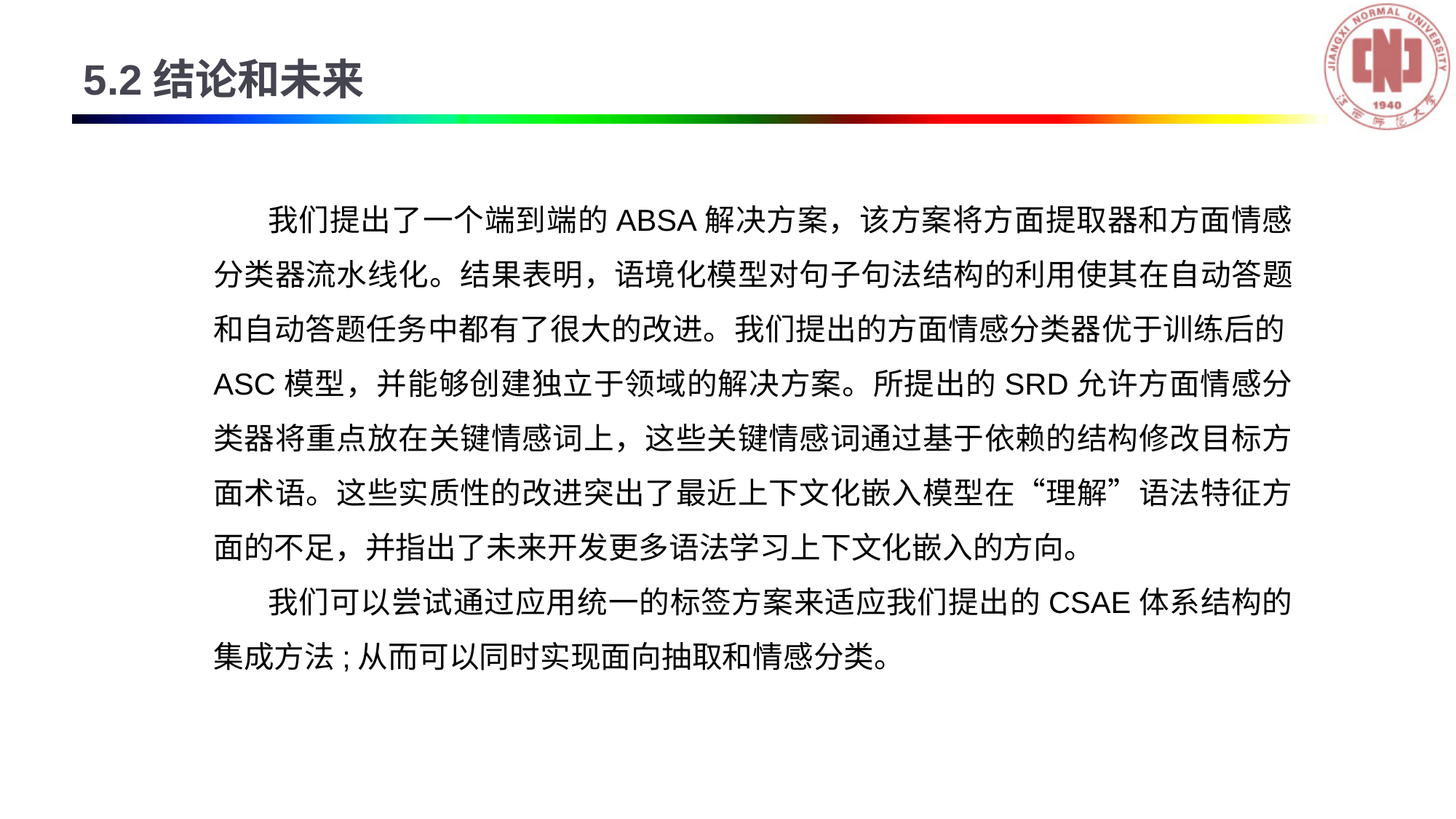

5.2结论和未来
我们提出了一个端到端的ABSA解决方案，该方案将方面提取器和方面情感分类器流水线化。结果表明，语境化模型对句子句法结构的利用使其在自动答题和自动答题任务中都有了很大的改进。我们提出的方面情感分类器优于训练后的ASC模型，并能够创建独立于领域的解决方案。所提出的SRD允许方面情感分类器将重点放在关键情感词上，这些关键情感词通过基于依赖的结构修改目标方面术语。这些实质性的改进突出了最近上下文化嵌入模型在“理解”语法特征方面的不足，并指出了未来开发更多语法学习上下文化嵌入的方向。
我们可以尝试通过应用统一的标签方案来适应我们提出的CSAE体系结构的集成方法;从而可以同时实现面向抽取和情感分类。
21